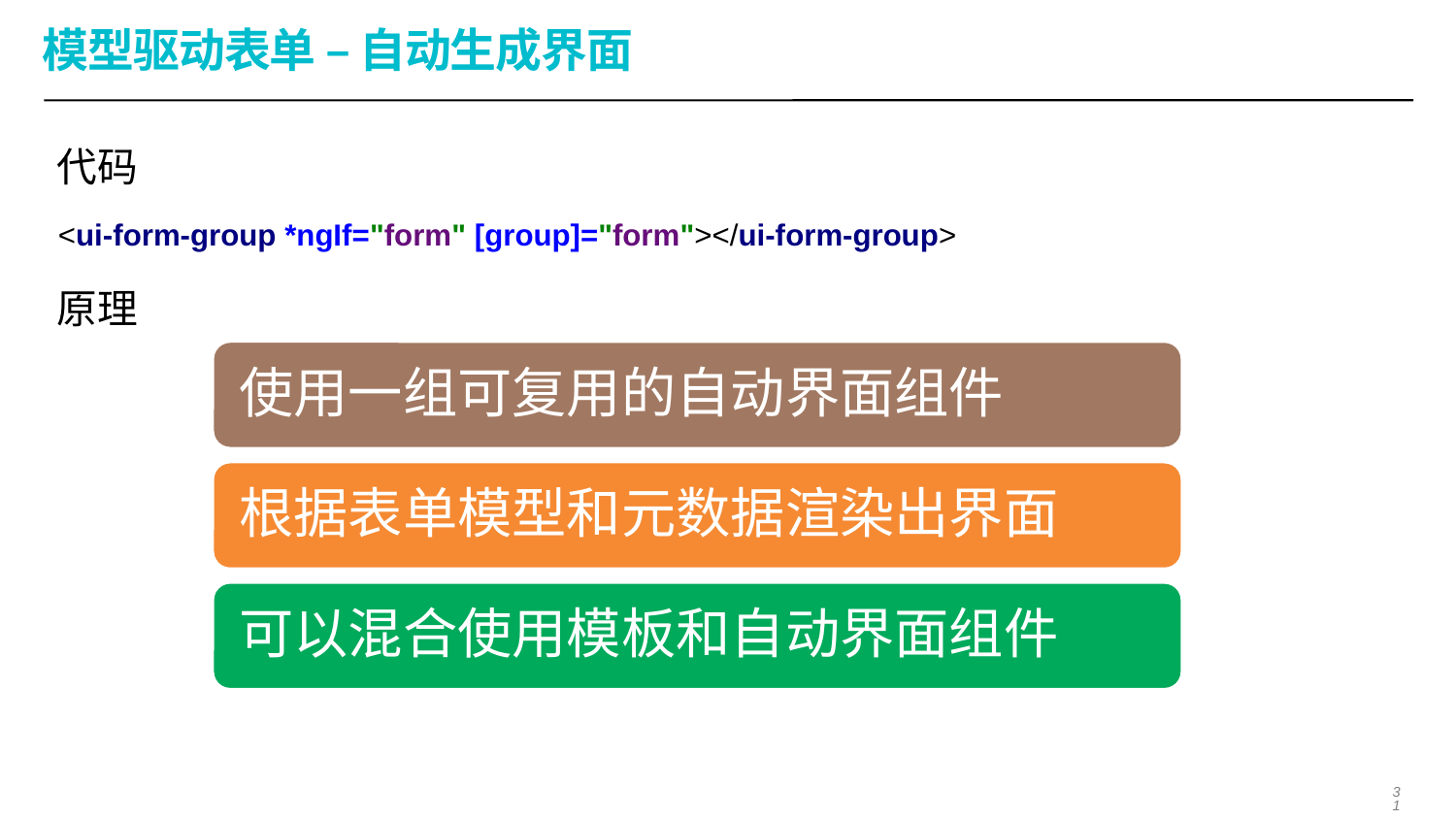

# 模型驱动表单 – 自动生成界面
代码
<ui-form-group *ngIf="form" [group]="form"></ui-form-group>
原理
使用一组可复用的自动界面组件
根据表单模型和元数据渲染出界面
可以混合使用模板和自动界面组件
31